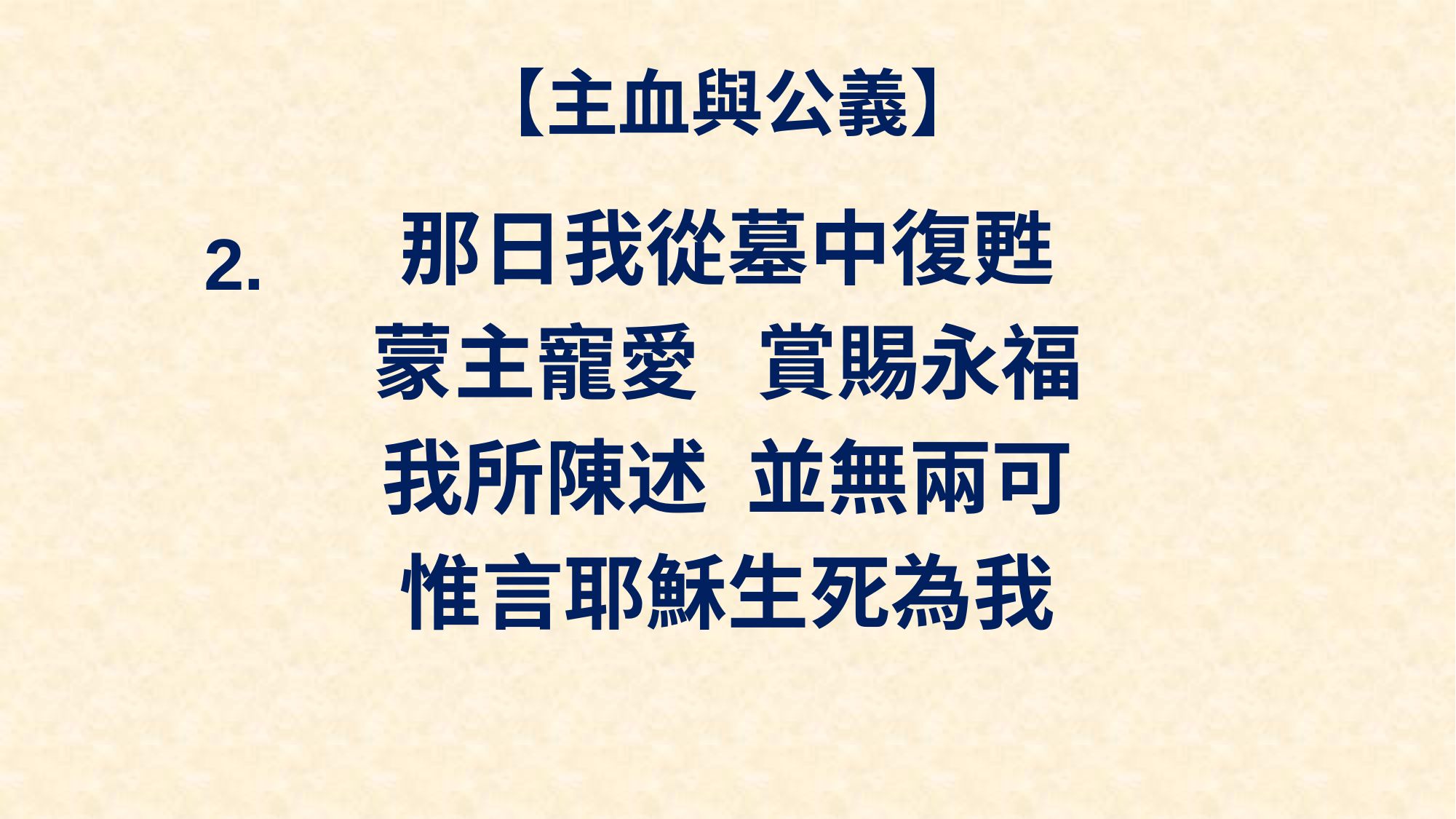

# 【主血與公義】
那日我從墓中復甦
蒙主寵愛   賞賜永福
我所陳述  並無兩可
惟言耶穌生死為我
2.